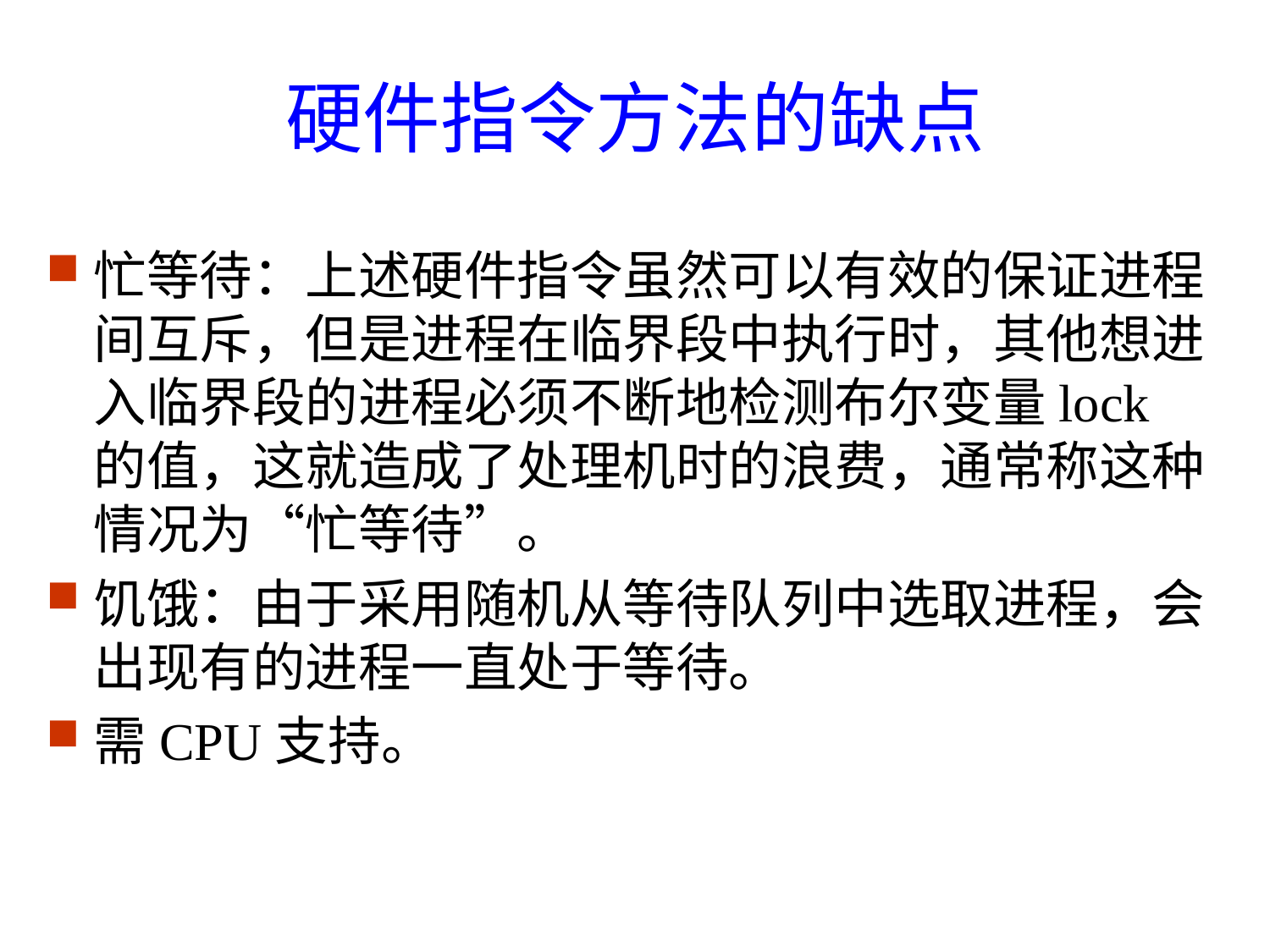

# 硬件指令方法的缺点
忙等待：上述硬件指令虽然可以有效的保证进程间互斥，但是进程在临界段中执行时，其他想进入临界段的进程必须不断地检测布尔变量lock的值，这就造成了处理机时的浪费，通常称这种情况为“忙等待”。
饥饿：由于采用随机从等待队列中选取进程，会出现有的进程一直处于等待。
需CPU支持。